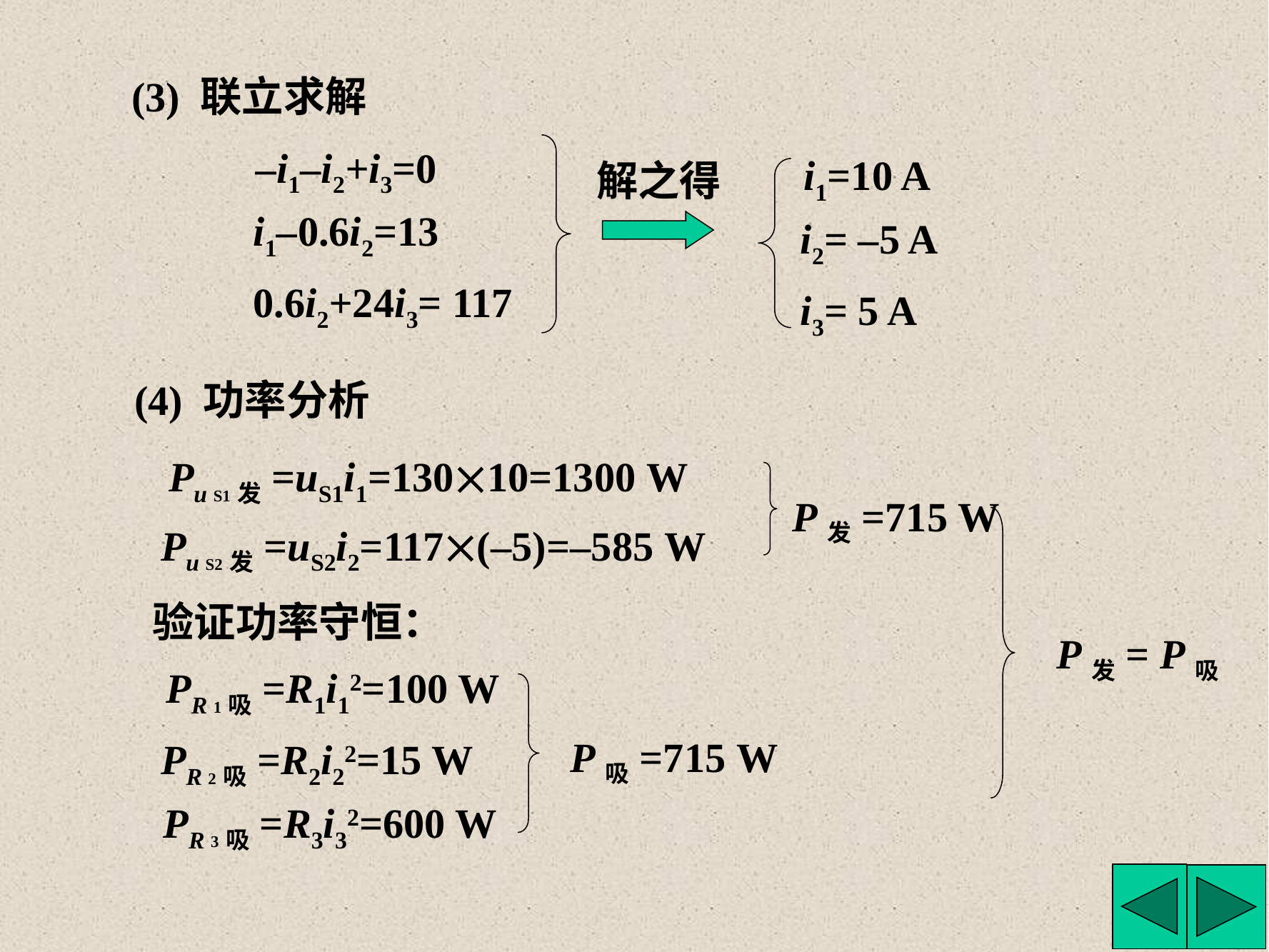

(3) 联立求解
–i1–i2+i3=0

i1–0.6i2=13
0.6i2+24i3= 117
i1=10 A

i2= –5 A
i3= 5 A
解之得

(4) 功率分析
Pu S1发=uS1i1=130×10=1300 W

P发=715 W

Pu S2发=uS2i2=117×(–5)=–585 W
验证功率守恒：
P发= P吸
PR 1吸=R1i12=100 W

P吸=715 W
PR 2吸=R2i22=15 W
PR 3吸=R3i32=600 W